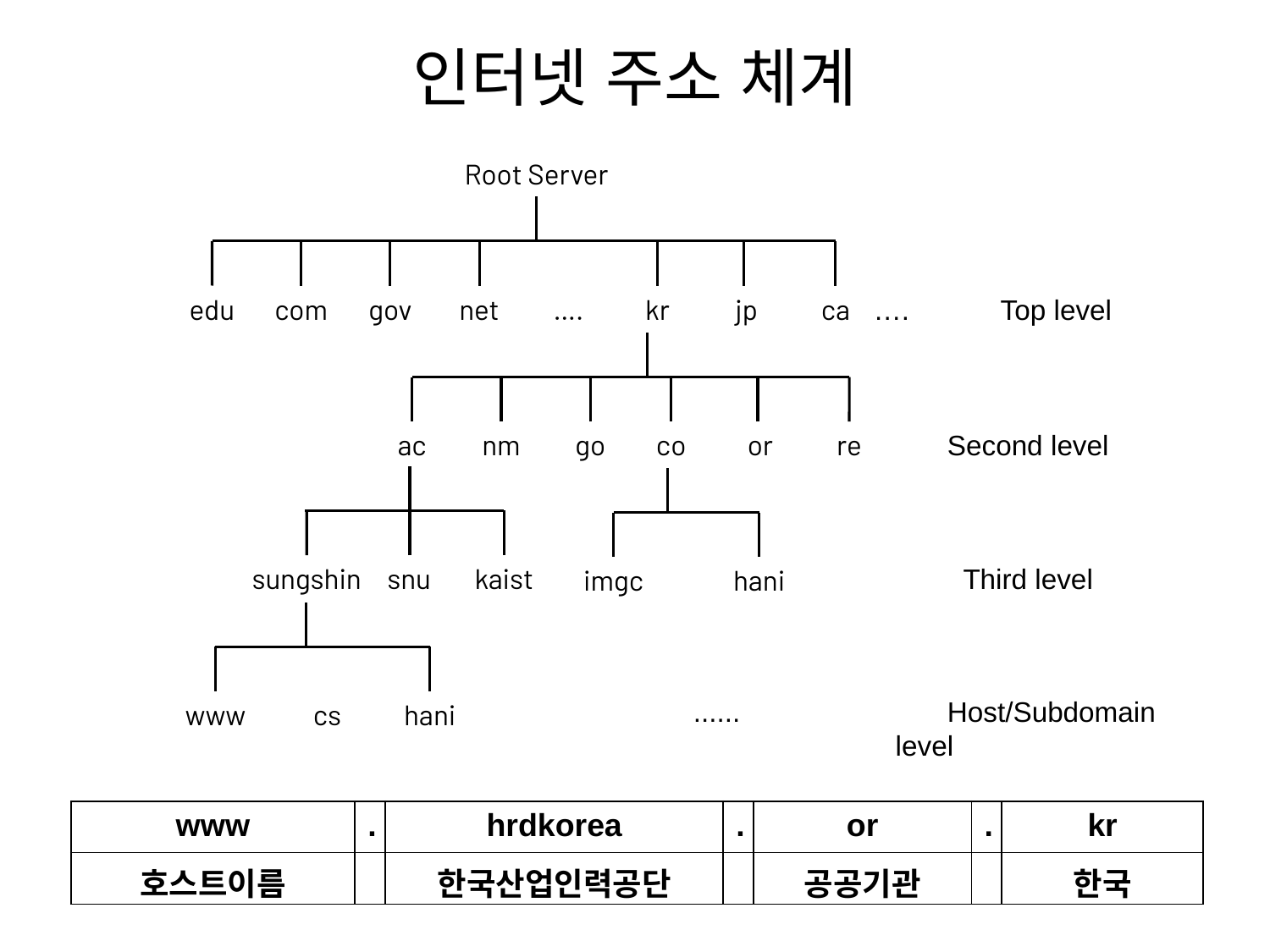

인터넷 주소 체계
Root Server
edu
com
gov
net
….
kr
jp
ca
….	Top level
ac
nm
go
co
or
re
Second level
snu
Third level
sungshin
kaist
imgc
hani
......		Host/Subdomain level
www
cs
hani
| www | . | hrdkorea | . | or | . | kr |
| --- | --- | --- | --- | --- | --- | --- |
| 호스트이름 |  | 한국산업인력공단 |  | 공공기관 |  | 한국 |